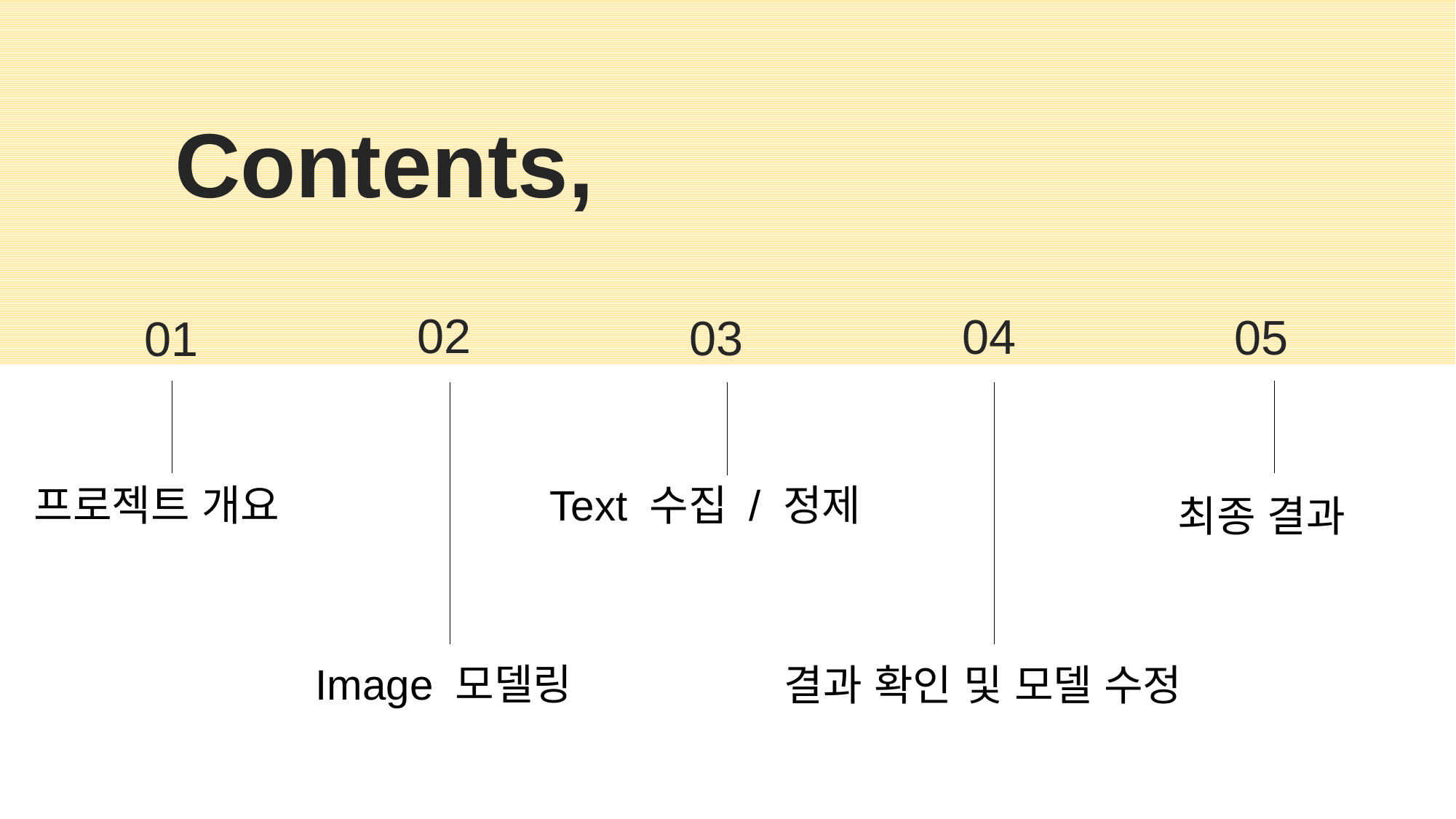

Contents,
02
04
05
03
01

Text 수집 / 정제
프로젝트 개요
최종 결과
Image 모델링
결과 확인 및 모델 수정